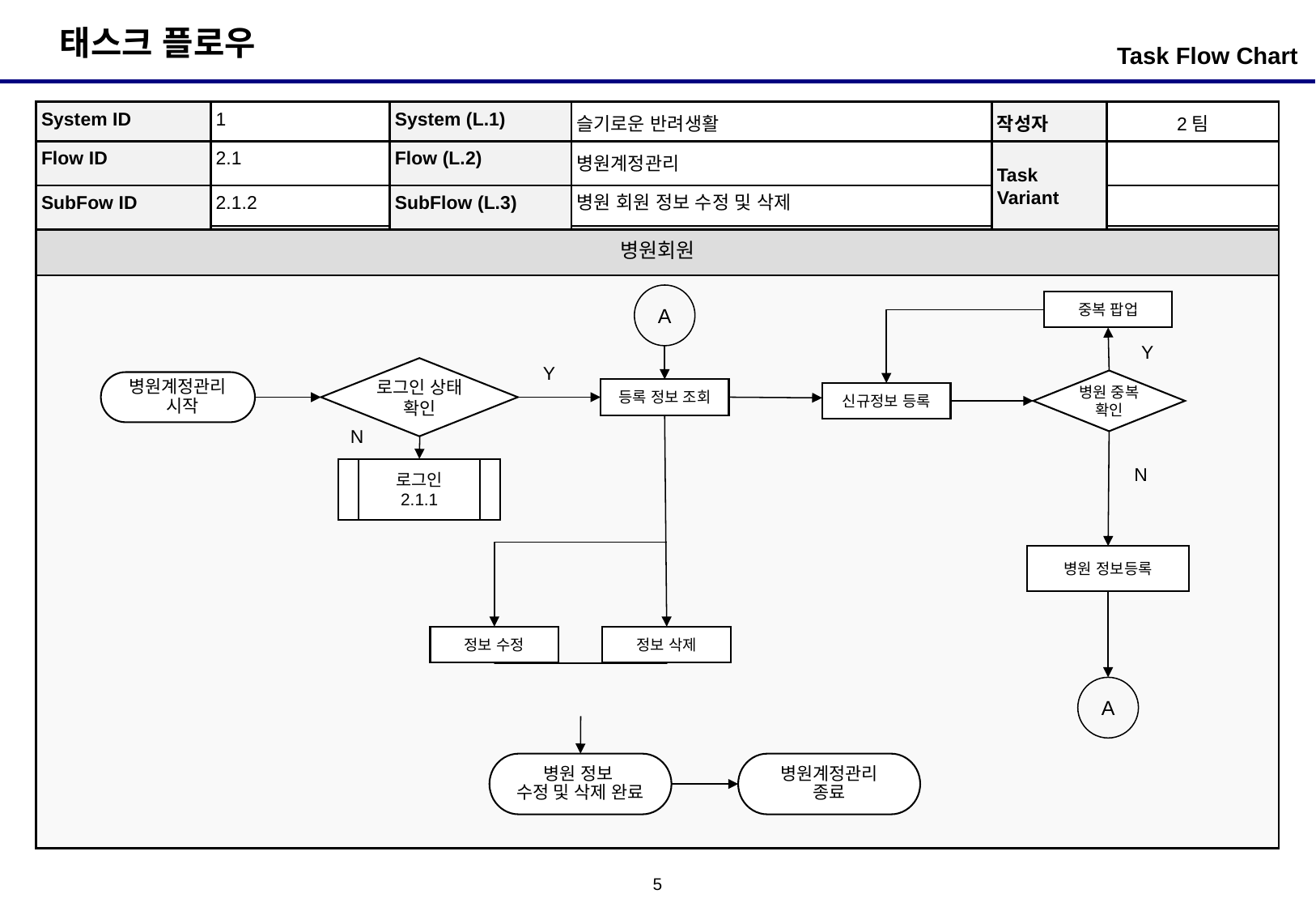

Task Flow Chart
| System ID | 1 | System (L.1) | 슬기로운 반려생활 | 작성자 | 2팀 |
| --- | --- | --- | --- | --- | --- |
| Flow ID | 2.1 | Flow (L.2) | 병원계정관리 | Task Variant |  |
| SubFow ID | 2.1.2 | SubFlow (L.3) | 병원 회원 정보 수정 및 삭제 |  |  |
| 병원회원 |
| --- |
|  |
A
중복 팝업
Y
Y
로그인 상태 확인
병원 중복
확인
병원계정관리
 시작
등록 정보 조회
신규정보 등록
N
N
로그인
2.1.1
병원 정보등록
정보 수정
정보 삭제
A
병원 정보
수정 및 삭제 완료
병원계정관리
종료